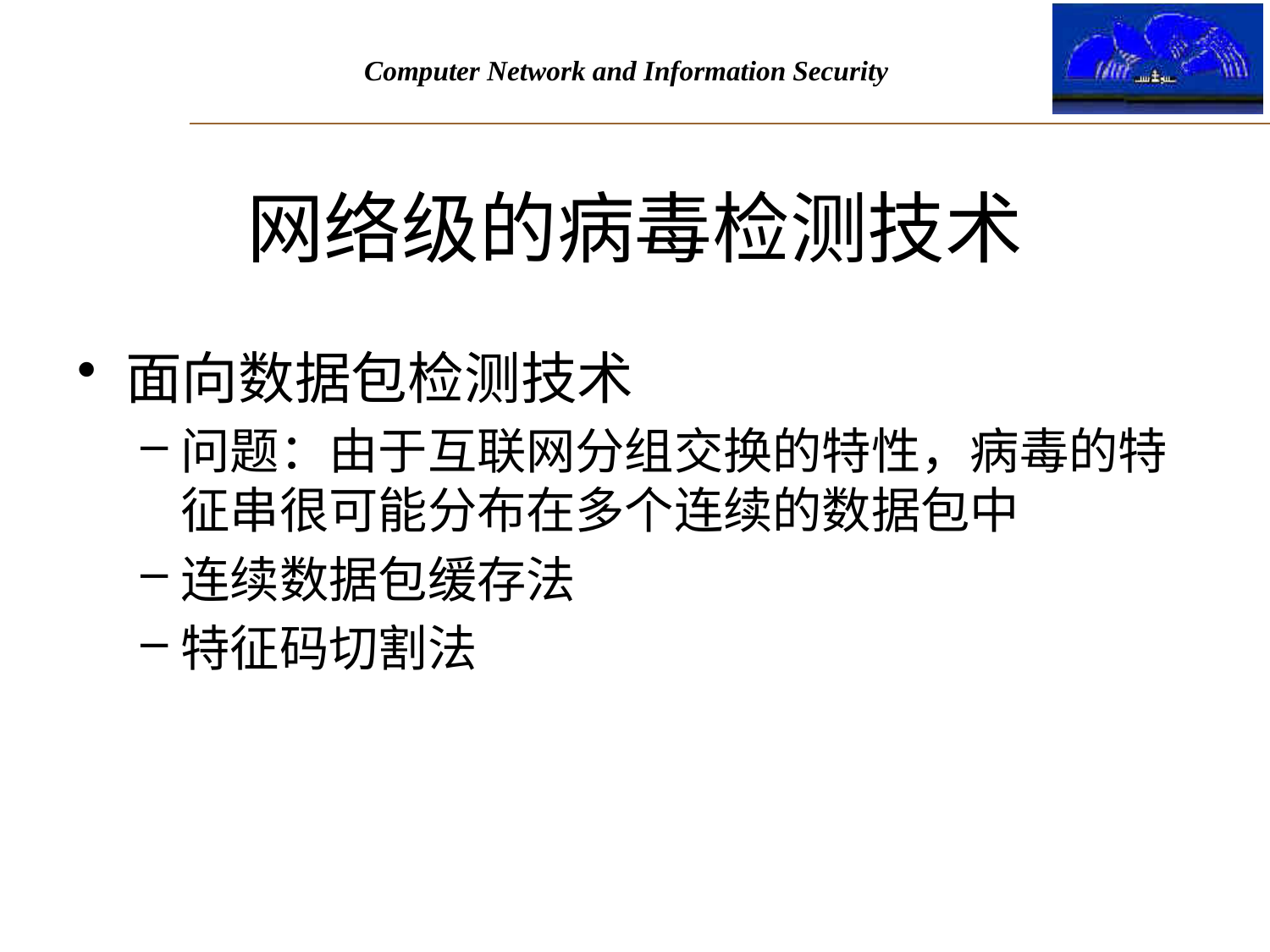

# 网络级的病毒检测技术
面向数据包检测技术
问题：由于互联网分组交换的特性，病毒的特征串很可能分布在多个连续的数据包中
连续数据包缓存法
特征码切割法